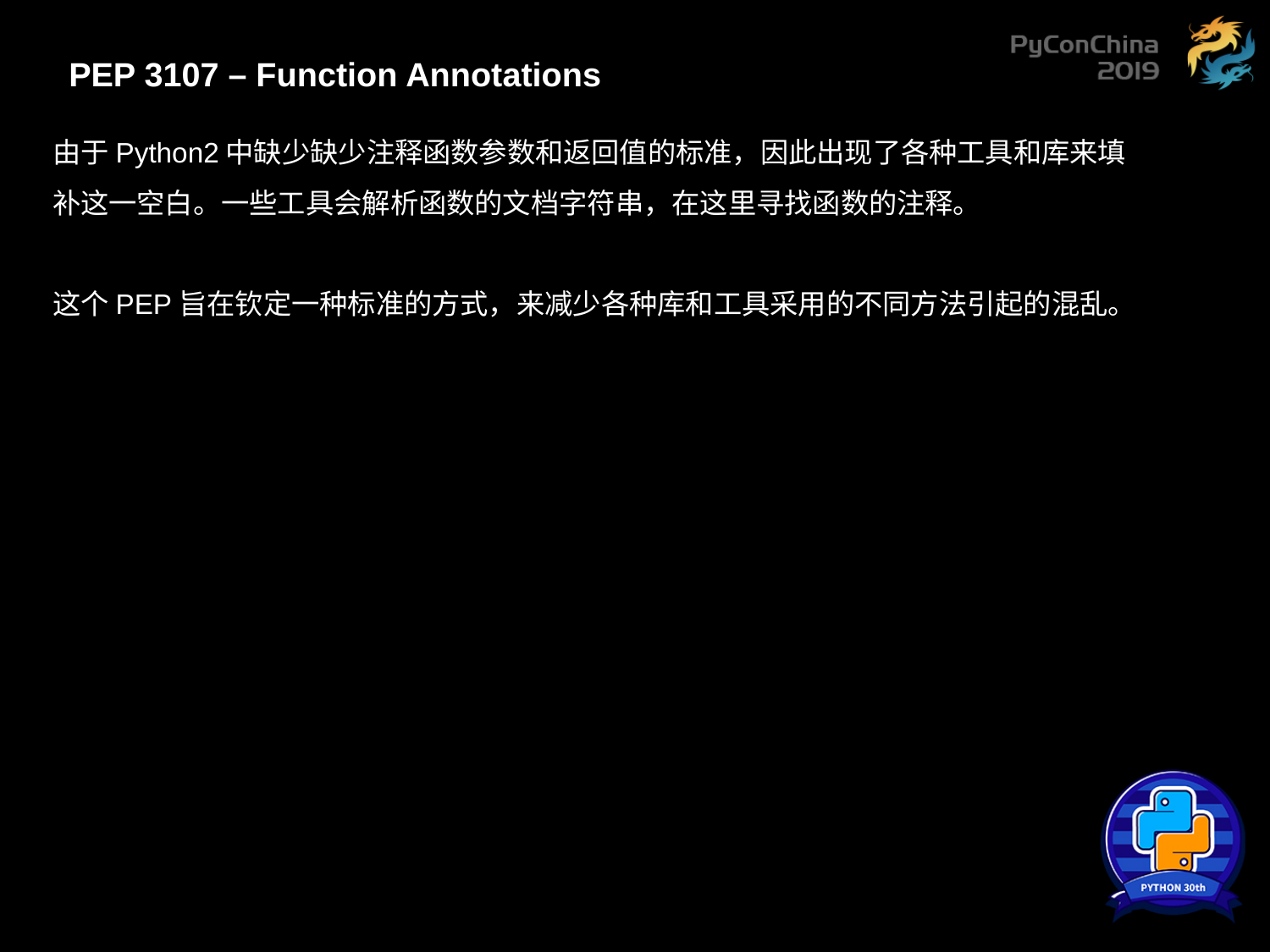

PEP 3107 – Function Annotations
由于Python2中缺少缺少注释函数参数和返回值的标准，因此出现了各种工具和库来填补这一空白。一些工具会解析函数的文档字符串，在这里寻找函数的注释。

这个PEP旨在钦定一种标准的方式，来减少各种库和工具采用的不同方法引起的混乱。